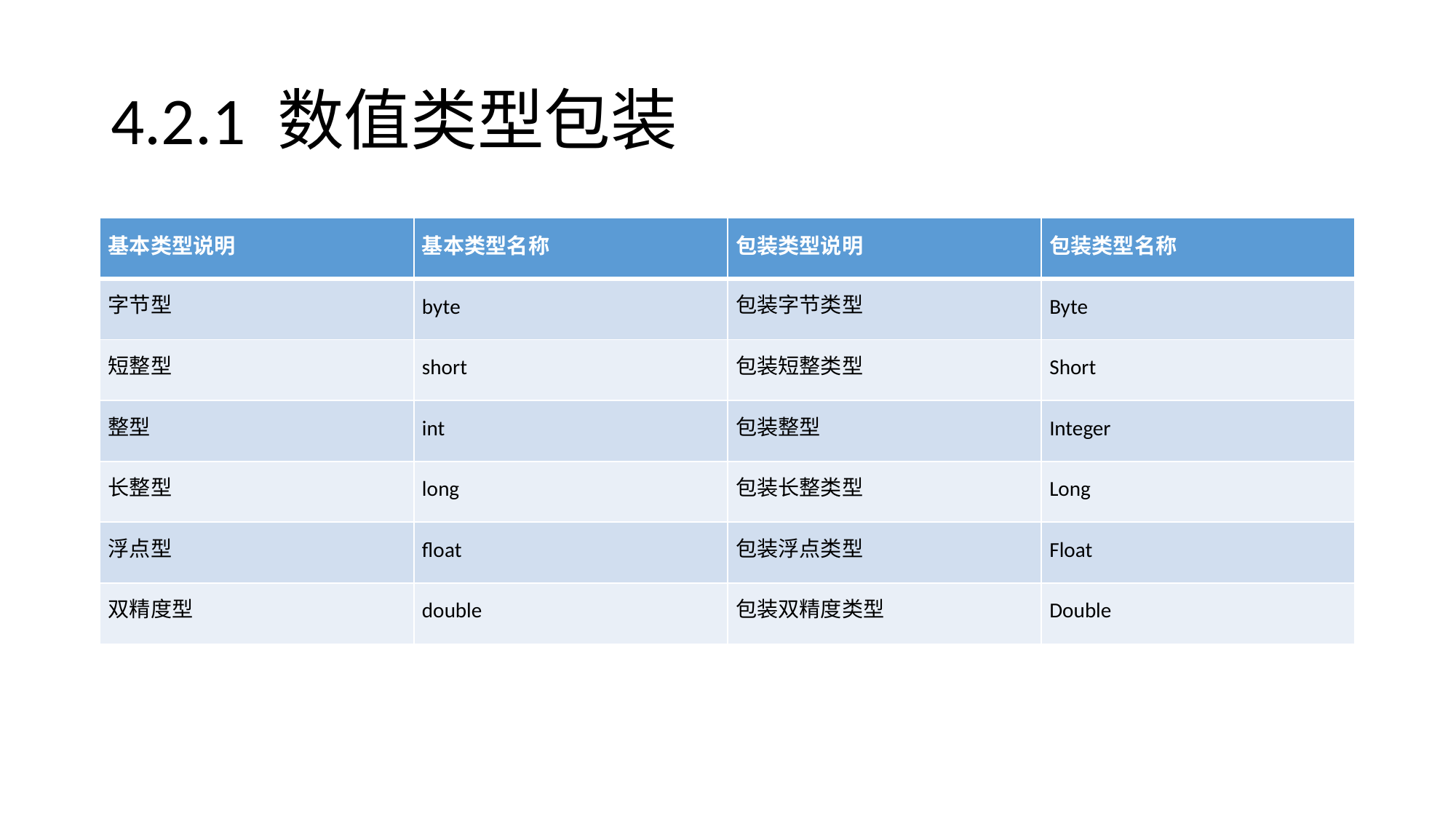

# 4.2.1 数值类型包装
| 基本类型说明 | 基本类型名称 | 包装类型说明 | 包装类型名称 |
| --- | --- | --- | --- |
| 字节型 | byte | 包装字节类型 | Byte |
| 短整型 | short | 包装短整类型 | Short |
| 整型 | int | 包装整型 | Integer |
| 长整型 | long | 包装长整类型 | Long |
| 浮点型 | float | 包装浮点类型 | Float |
| 双精度型 | double | 包装双精度类型 | Double |